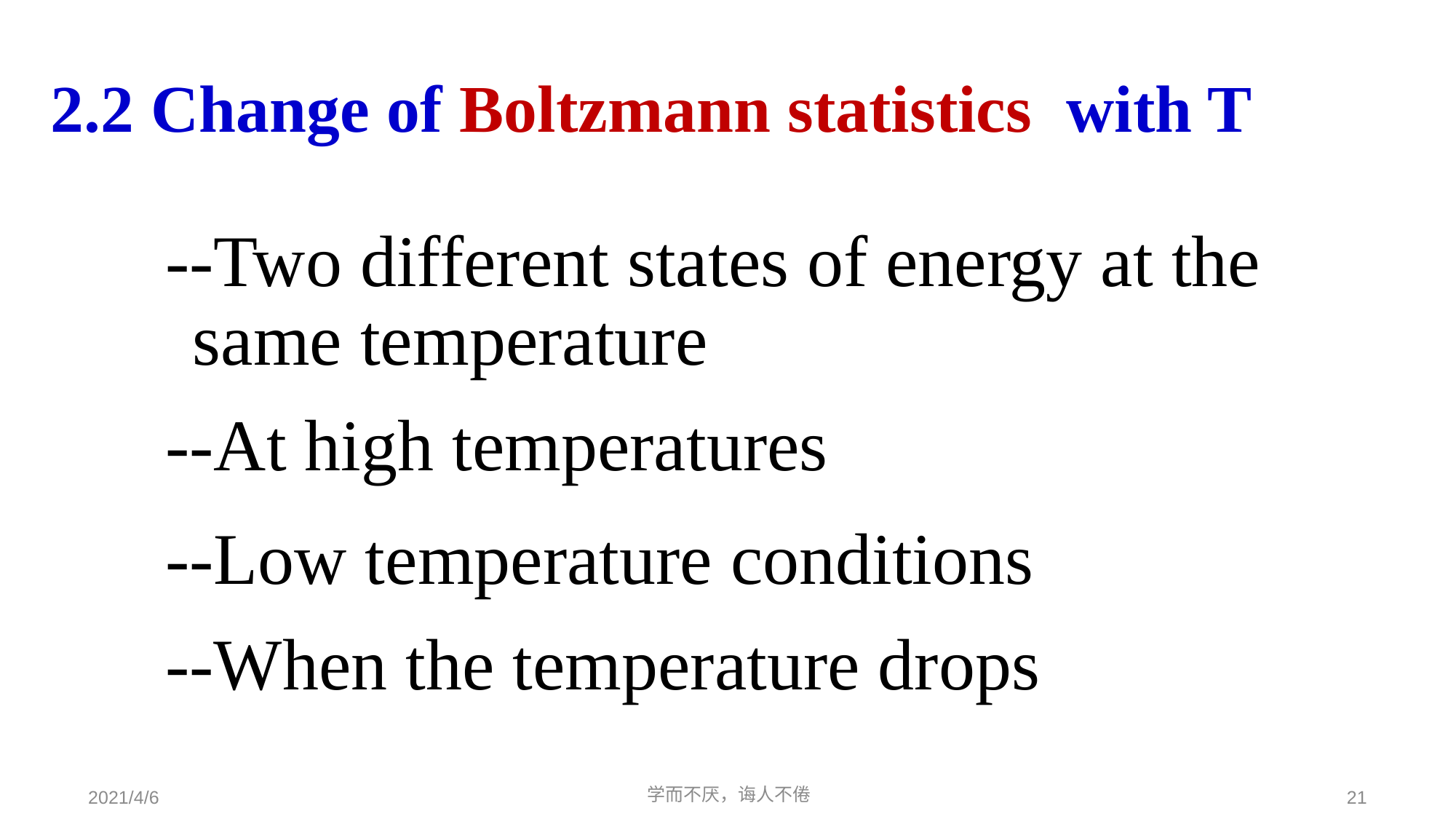

# 2.2 Change of Boltzmann statistics  with T
--Two different states of energy at the same temperature
--At high temperatures
--Low temperature conditions
--When the temperature drops
学而不厌，诲人不倦
21
2021/4/6